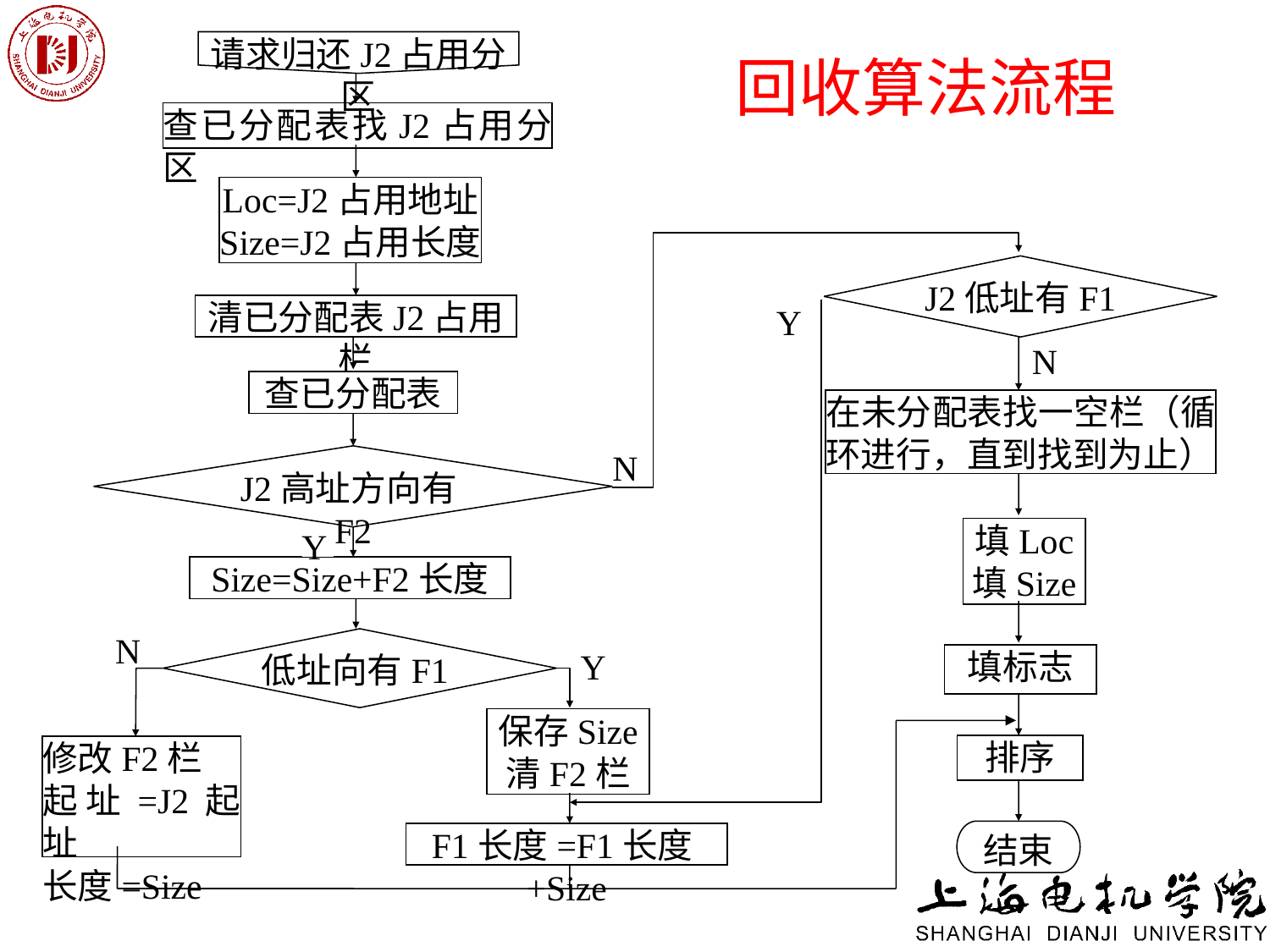

请求归还J2占用分区

查已分配表找J2占用分区

Loc=J2占用地址
Size=J2占用长度

J2低址有F1

清已分配表J2占用栏

Y

N
查已分配表
在未分配表找一空栏（循环进行，直到找到为止）

J2高址方向有F2
N

填Loc
填Size
Y

Size=Size+F2长度

N
低址向有F1
Y
填标志

保存Size
清F2栏

排序
修改F2栏
起址=J2起址
长度=Size

结束
F1长度=F1长度+Size

# 回收算法流程